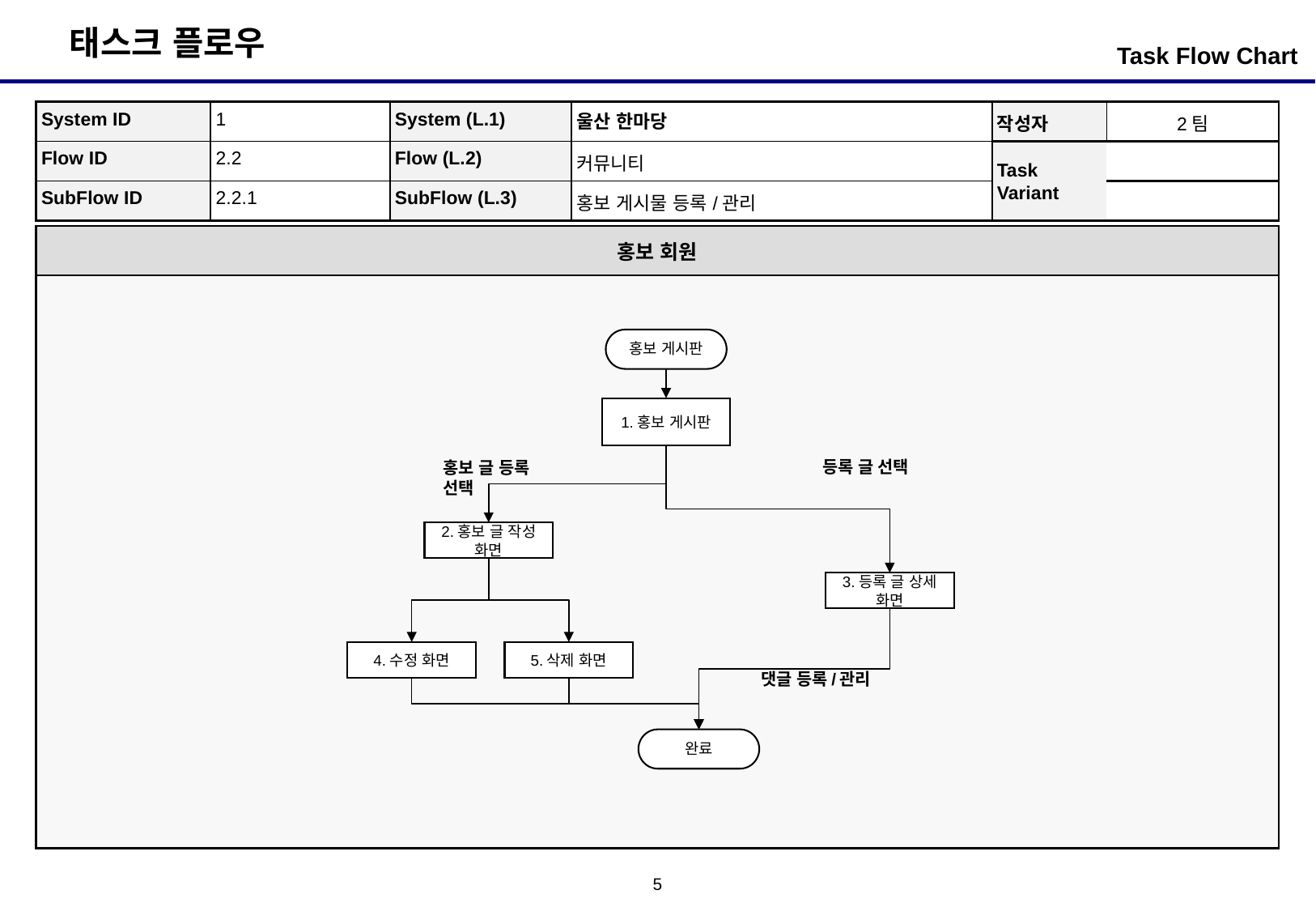

Task Flow Chart
| System ID | 1 | System (L.1) | 울산 한마당 | 작성자 | 2팀 |
| --- | --- | --- | --- | --- | --- |
| Flow ID | 2.2 | Flow (L.2) | 커뮤니티 | Task Variant |  |
| SubFlow ID | 2.2.1 | SubFlow (L.3) | 홍보 게시물 등록/관리 |  |  |
| 홍보 회원 |
| --- |
|  |
홍보 게시판
1.홍보 게시판
등록 글 선택
홍보 글 등록 선택
2.홍보 글 작성 화면
3.등록 글 상세 화면
4.수정 화면
5.삭제 화면
댓글 등록/관리
완료